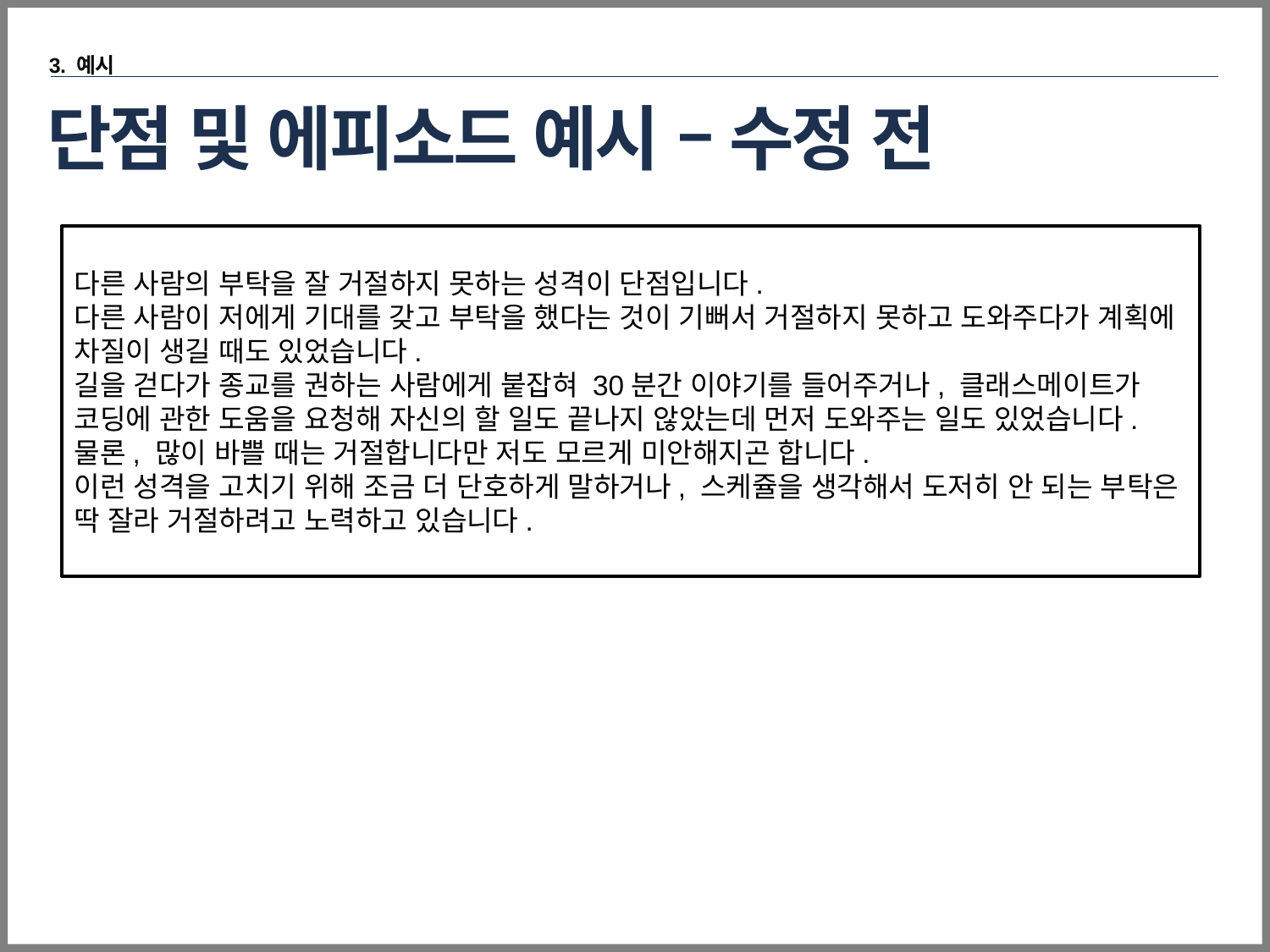

3. 예시
# 단점 및 에피소드 예시 – 수정 전

다른 사람의 부탁을 잘 거절하지 못하는 성격이 단점입니다.
다른 사람이 저에게 기대를 갖고 부탁을 했다는 것이 기뻐서 거절하지 못하고 도와주다가 계획에 차질이 생길 때도 있었습니다.
길을 걷다가 종교를 권하는 사람에게 붙잡혀 30분간 이야기를 들어주거나, 클래스메이트가 코딩에 관한 도움을 요청해 자신의 할 일도 끝나지 않았는데 먼저 도와주는 일도 있었습니다. 물론, 많이 바쁠 때는 거절합니다만 저도 모르게 미안해지곤 합니다.
이런 성격을 고치기 위해 조금 더 단호하게 말하거나, 스케쥴을 생각해서 도저히 안 되는 부탁은 딱 잘라 거절하려고 노력하고 있습니다.